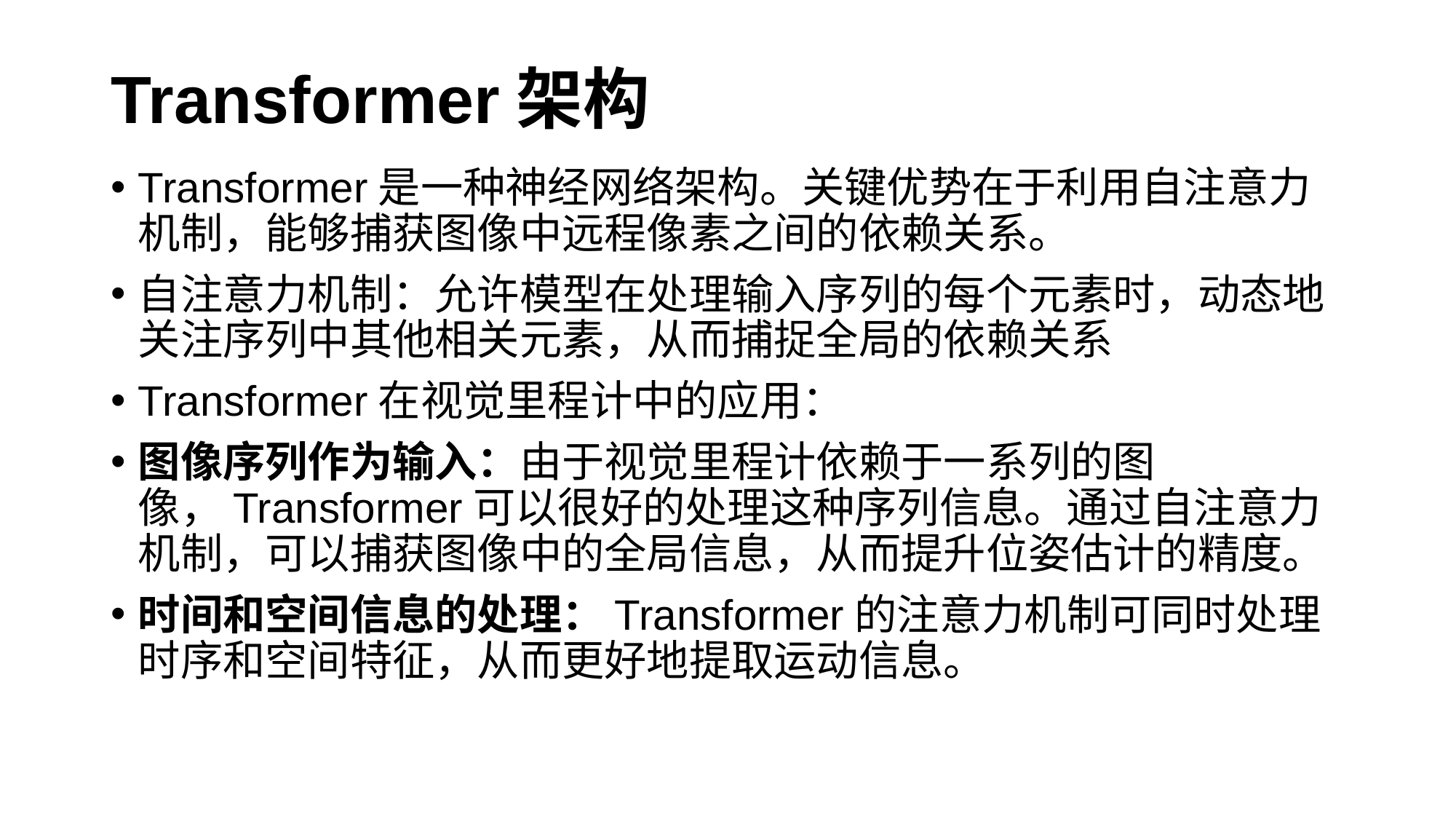

# Transformer架构
Transformer是一种神经网络架构。关键优势在于利用自注意力机制，能够捕获图像中远程像素之间的依赖关系。
自注意力机制：允许模型在处理输入序列的每个元素时，动态地关注序列中其他相关元素，从而捕捉全局的依赖关系
Transformer在视觉里程计中的应用：
图像序列作为输入：由于视觉里程计依赖于一系列的图像，Transformer可以很好的处理这种序列信息。通过自注意力机制，可以捕获图像中的全局信息，从而提升位姿估计的精度。
时间和空间信息的处理：Transformer的注意力机制可同时处理时序和空间特征，从而更好地提取运动信息。